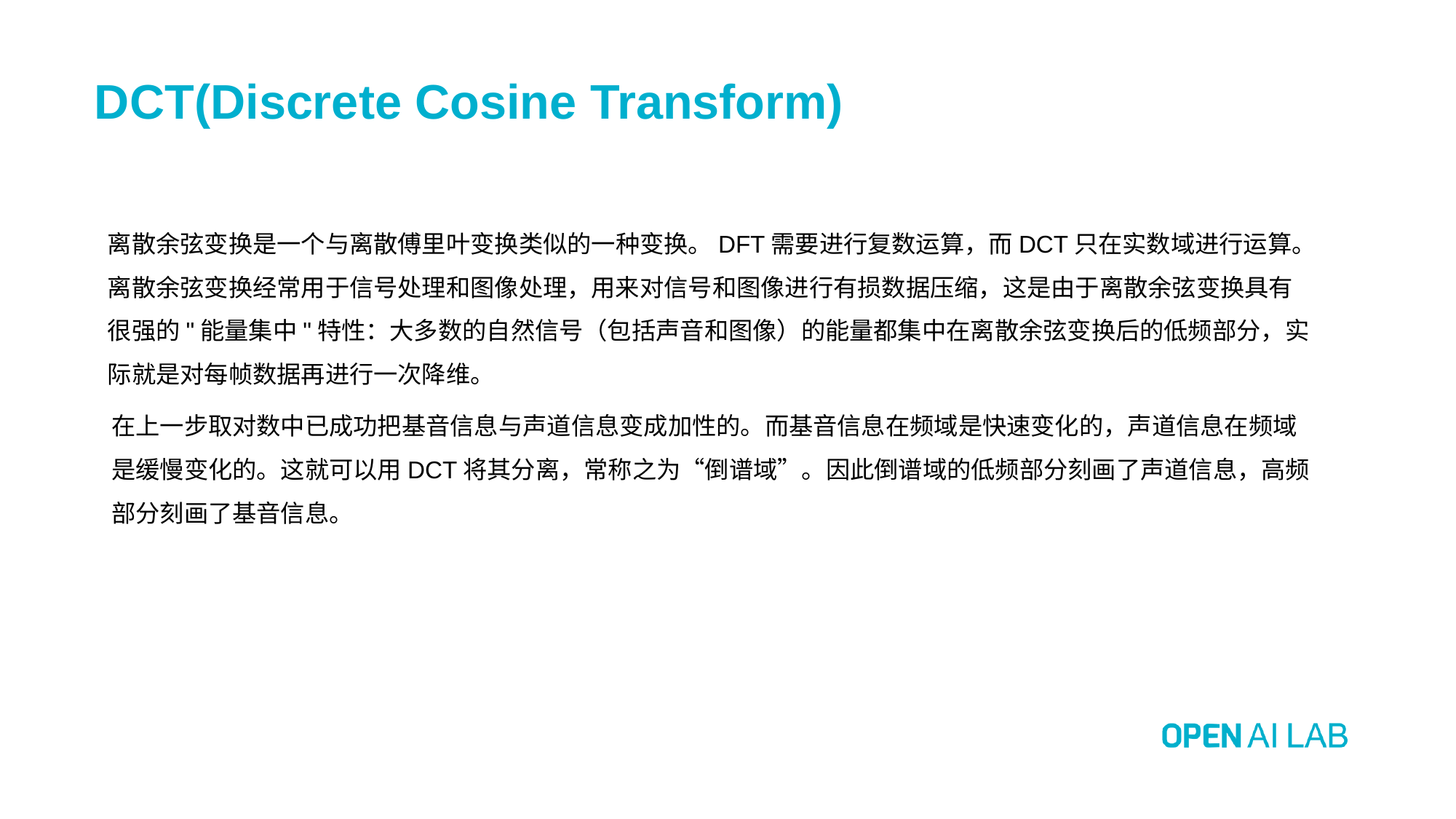

# DCT(Discrete Cosine Transform)
离散余弦变换是一个与离散傅里叶变换类似的一种变换。DFT需要进行复数运算，而DCT只在实数域进行运算。
离散余弦变换经常用于信号处理和图像处理，用来对信号和图像进行有损数据压缩，这是由于离散余弦变换具有
很强的"能量集中"特性：大多数的自然信号（包括声音和图像）的能量都集中在离散余弦变换后的低频部分，实
际就是对每帧数据再进行一次降维。
在上一步取对数中已成功把基音信息与声道信息变成加性的。而基音信息在频域是快速变化的，声道信息在频域
是缓慢变化的。这就可以用DCT将其分离，常称之为“倒谱域”。因此倒谱域的低频部分刻画了声道信息，高频
部分刻画了基音信息。